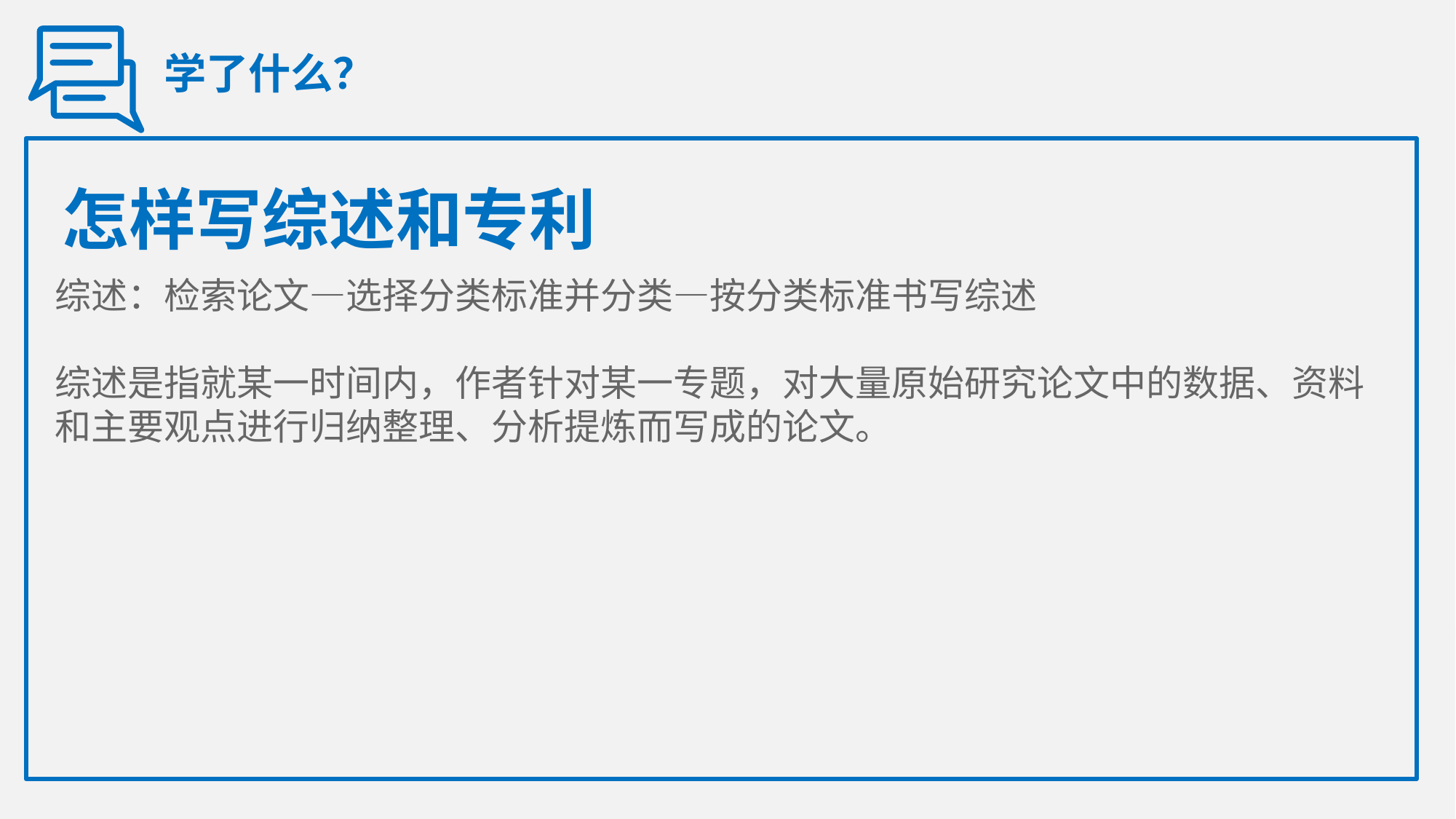

学了什么？

怎样写综述和专利
综述：检索论文—选择分类标准并分类—按分类标准书写综述

综述是指就某一时间内，作者针对某一专题，对大量原始研究论文中的数据、资料和主要观点进行归纳整理、分析提炼而写成的论文。